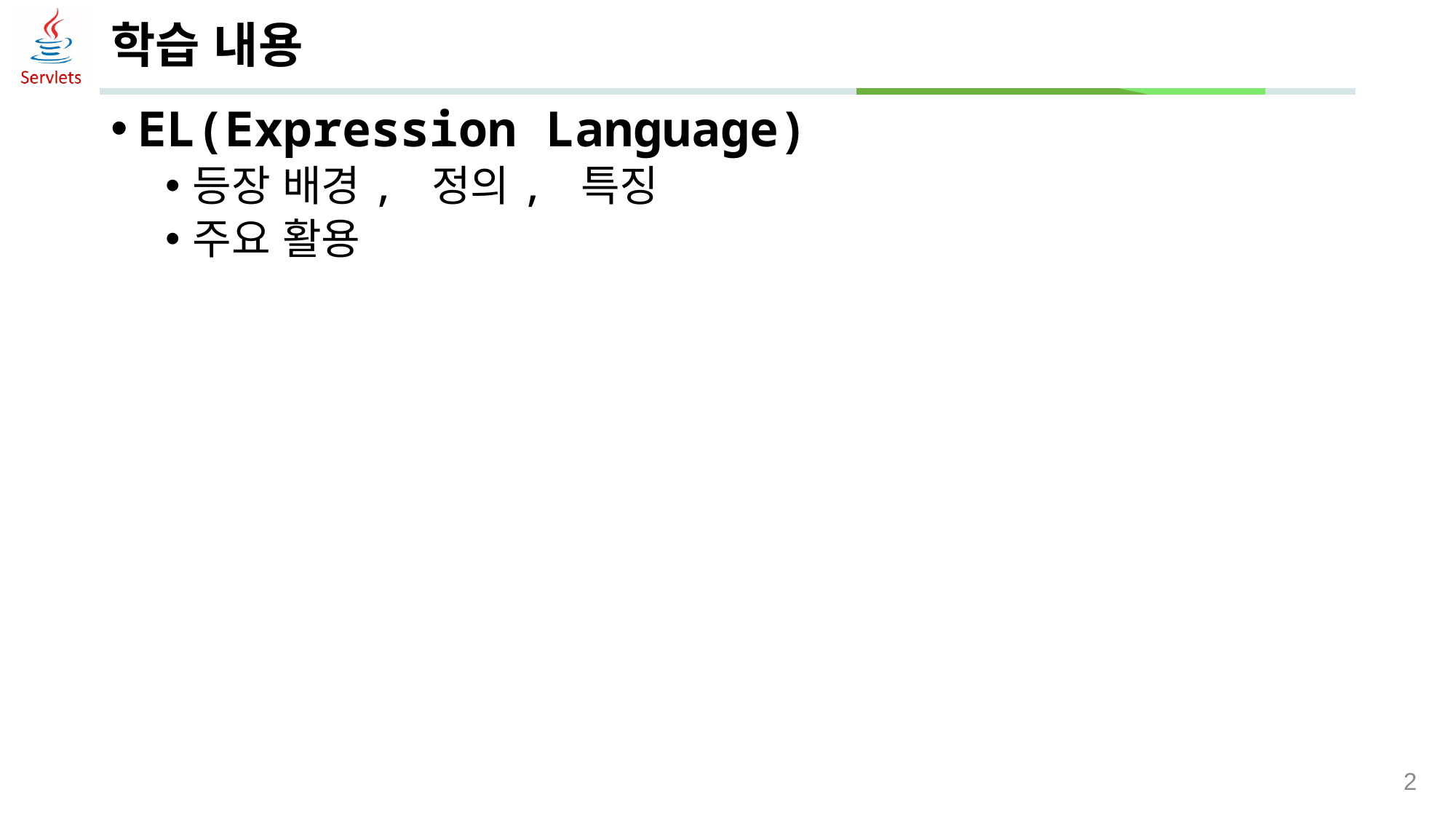

# 학습 내용
EL(Expression Language)
등장 배경, 정의, 특징
주요 활용

2